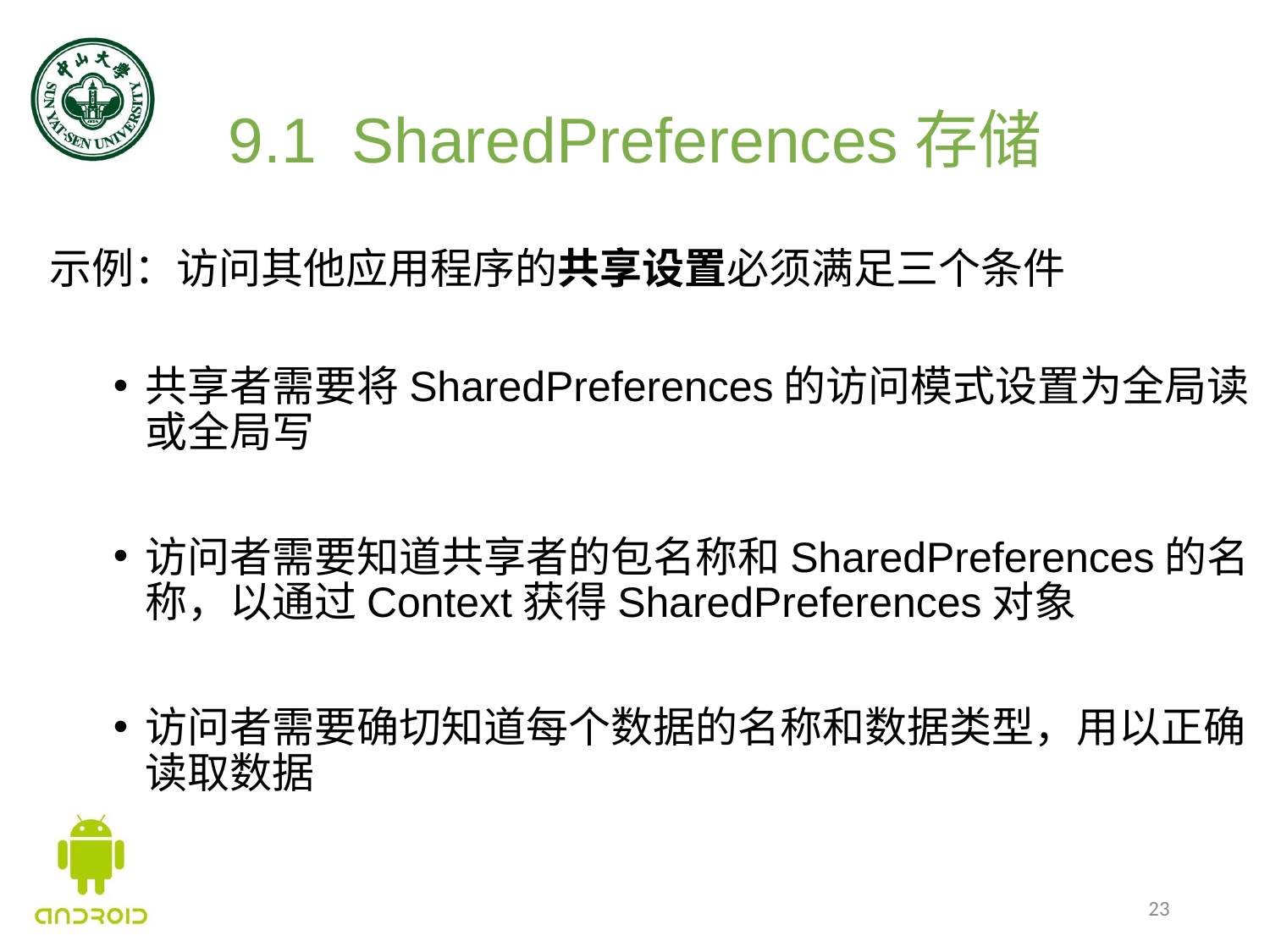

# 9.1  SharedPreferences存储
示例：访问其他应用程序的共享设置必须满足三个条件

共享者需要将SharedPreferences的访问模式设置为全局读或全局写

访问者需要知道共享者的包名称和SharedPreferences的名称，以通过Context获得SharedPreferences对象

访问者需要确切知道每个数据的名称和数据类型，用以正确读取数据
23